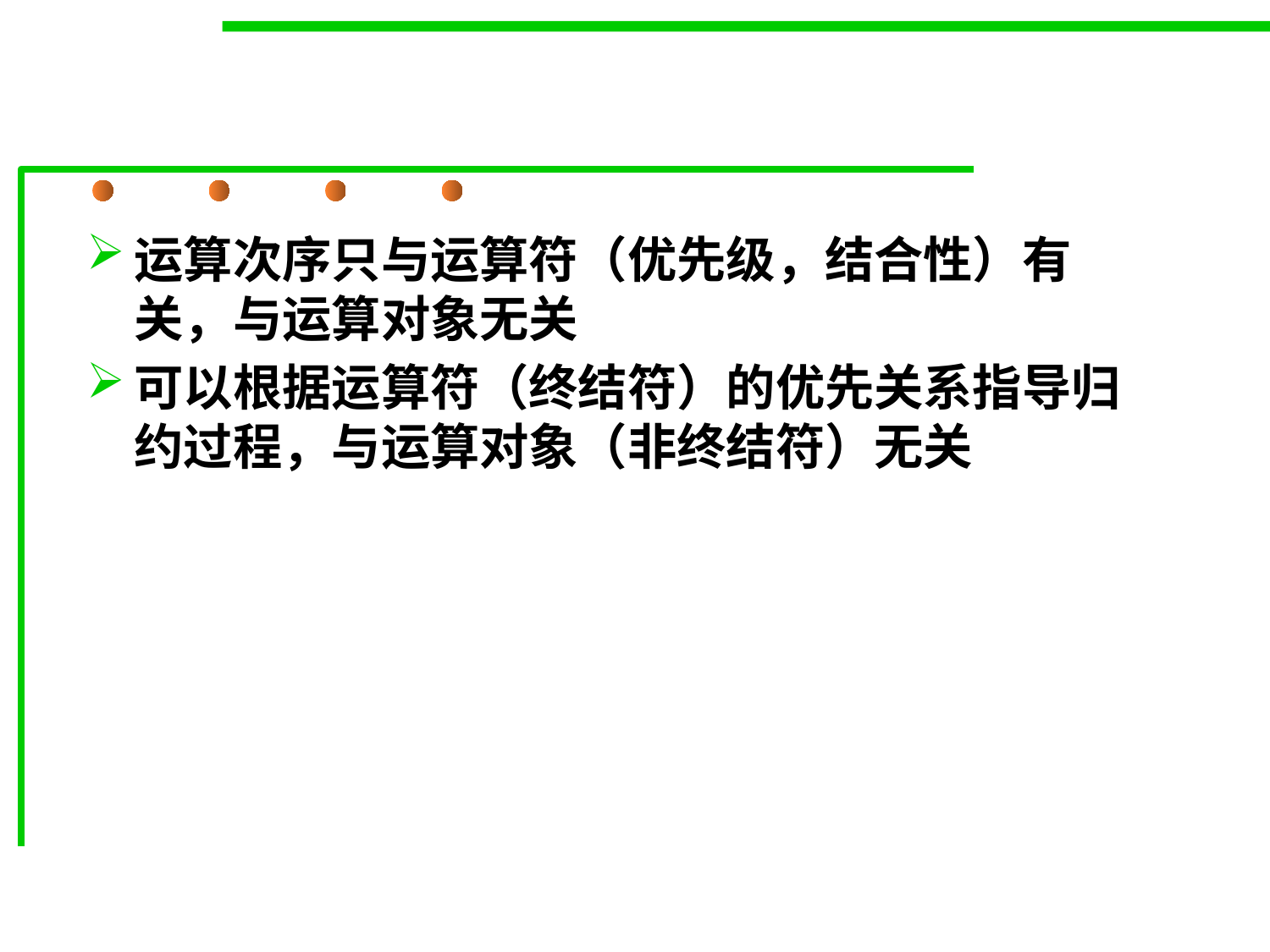

#
运算次序只与运算符（优先级，结合性）有关，与运算对象无关
可以根据运算符（终结符）的优先关系指导归约过程，与运算对象（非终结符）无关